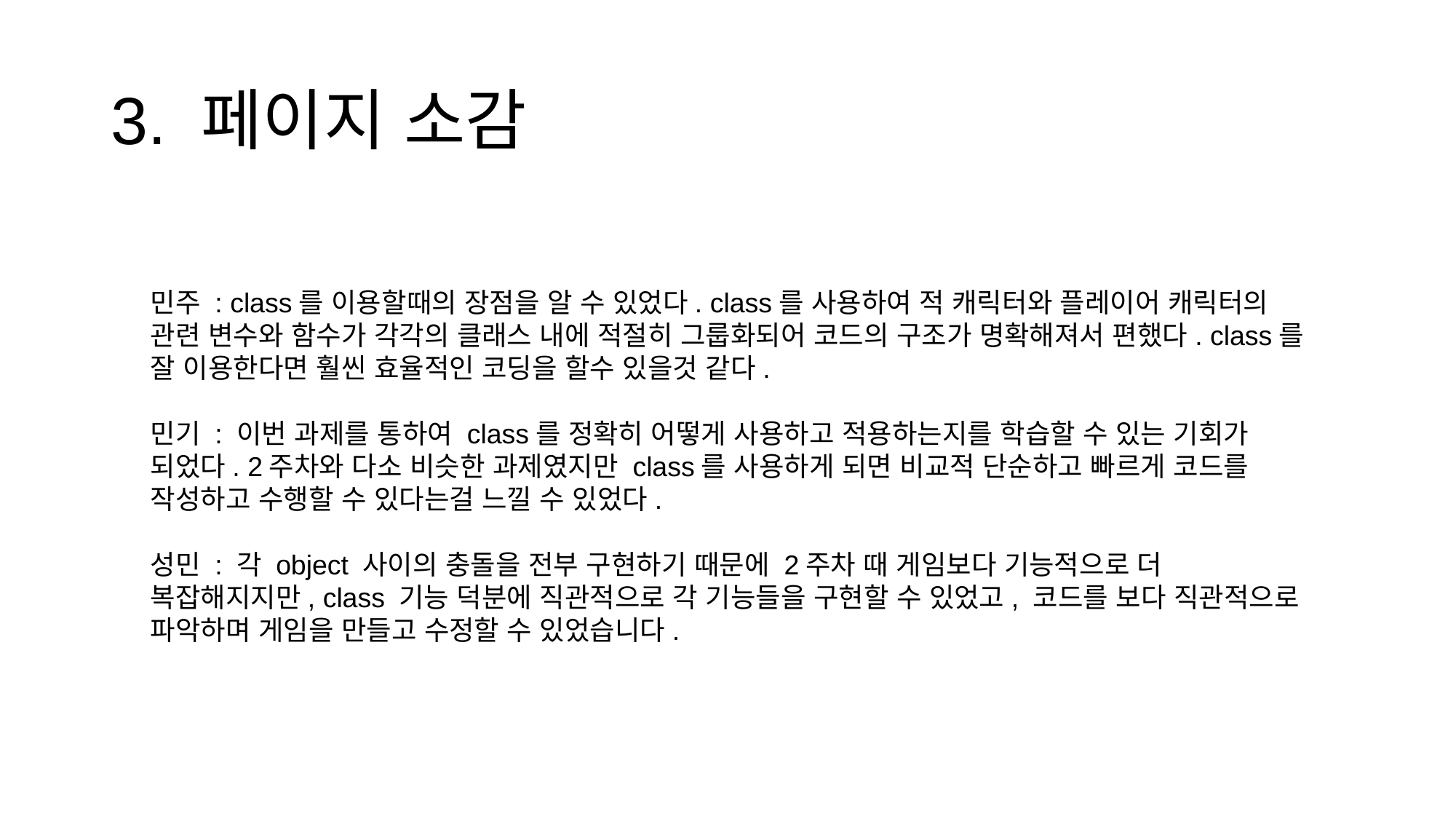

# 3. 페이지 소감
민주 : class를 이용할때의 장점을 알 수 있었다. class를 사용하여 적 캐릭터와 플레이어 캐릭터의 관련 변수와 함수가 각각의 클래스 내에 적절히 그룹화되어 코드의 구조가 명확해져서 편했다. class를 잘 이용한다면 훨씬 효율적인 코딩을 할수 있을것 같다.

민기 : 이번 과제를 통하여 class를 정확히 어떻게 사용하고 적용하는지를 학습할 수 있는 기회가 되었다. 2주차와 다소 비슷한 과제였지만 class를 사용하게 되면 비교적 단순하고 빠르게 코드를 작성하고 수행할 수 있다는걸 느낄 수 있었다.

성민 : 각 object 사이의 충돌을 전부 구현하기 때문에 2주차 때 게임보다 기능적으로 더 복잡해지지만, class 기능 덕분에 직관적으로 각 기능들을 구현할 수 있었고, 코드를 보다 직관적으로 파악하며 게임을 만들고 수정할 수 있었습니다.